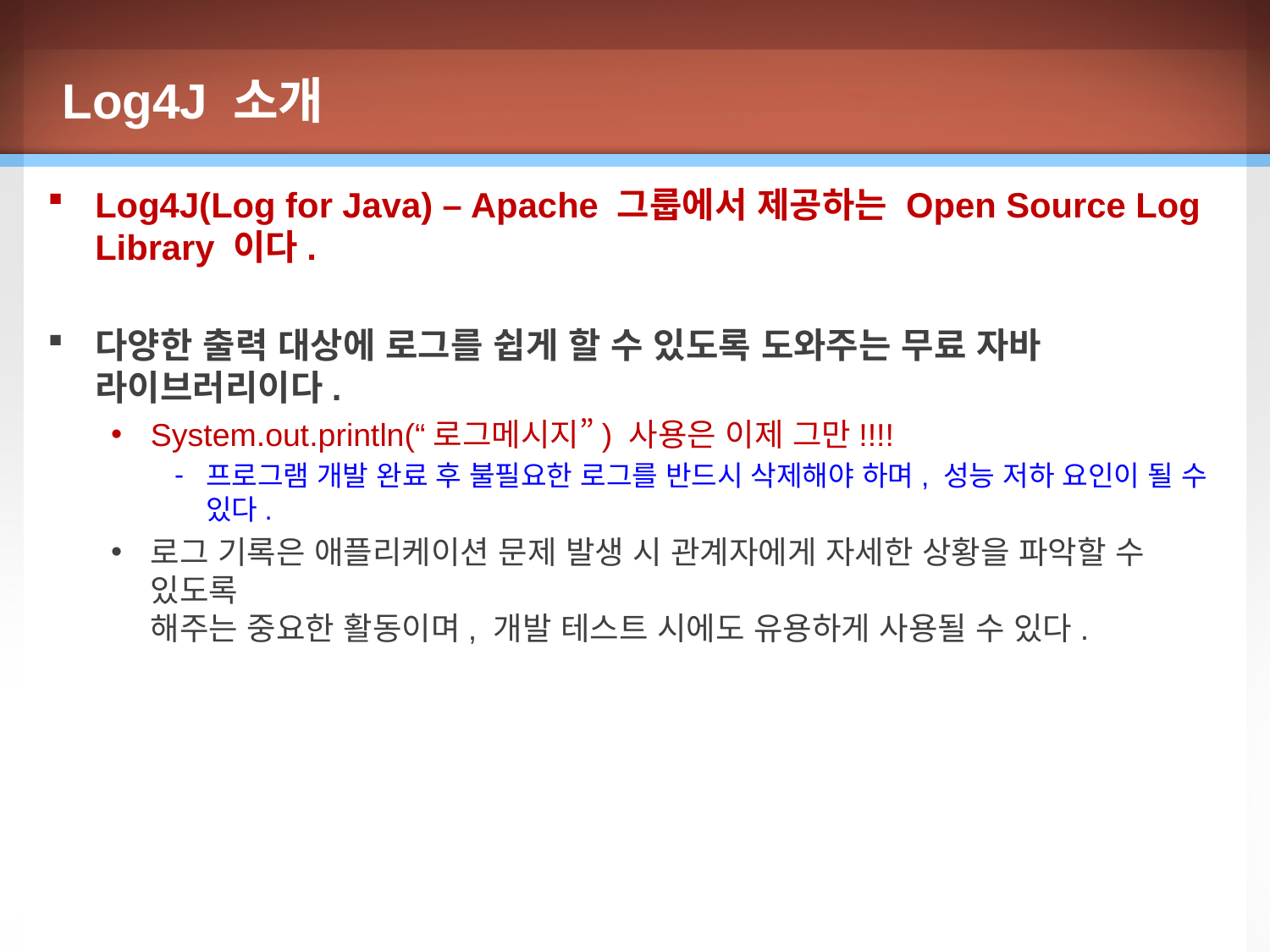

Log4J 소개
Log4J(Log for Java) – Apache 그룹에서 제공하는 Open Source Log Library 이다.

다양한 출력 대상에 로그를 쉽게 할 수 있도록 도와주는 무료 자바 라이브러리이다.
System.out.println(“로그메시지”) 사용은 이제 그만!!!!
프로그램 개발 완료 후 불필요한 로그를 반드시 삭제해야 하며, 성능 저하 요인이 될 수 있다.
로그 기록은 애플리케이션 문제 발생 시 관계자에게 자세한 상황을 파악할 수 있도록
해주는 중요한 활동이며, 개발 테스트 시에도 유용하게 사용될 수 있다.